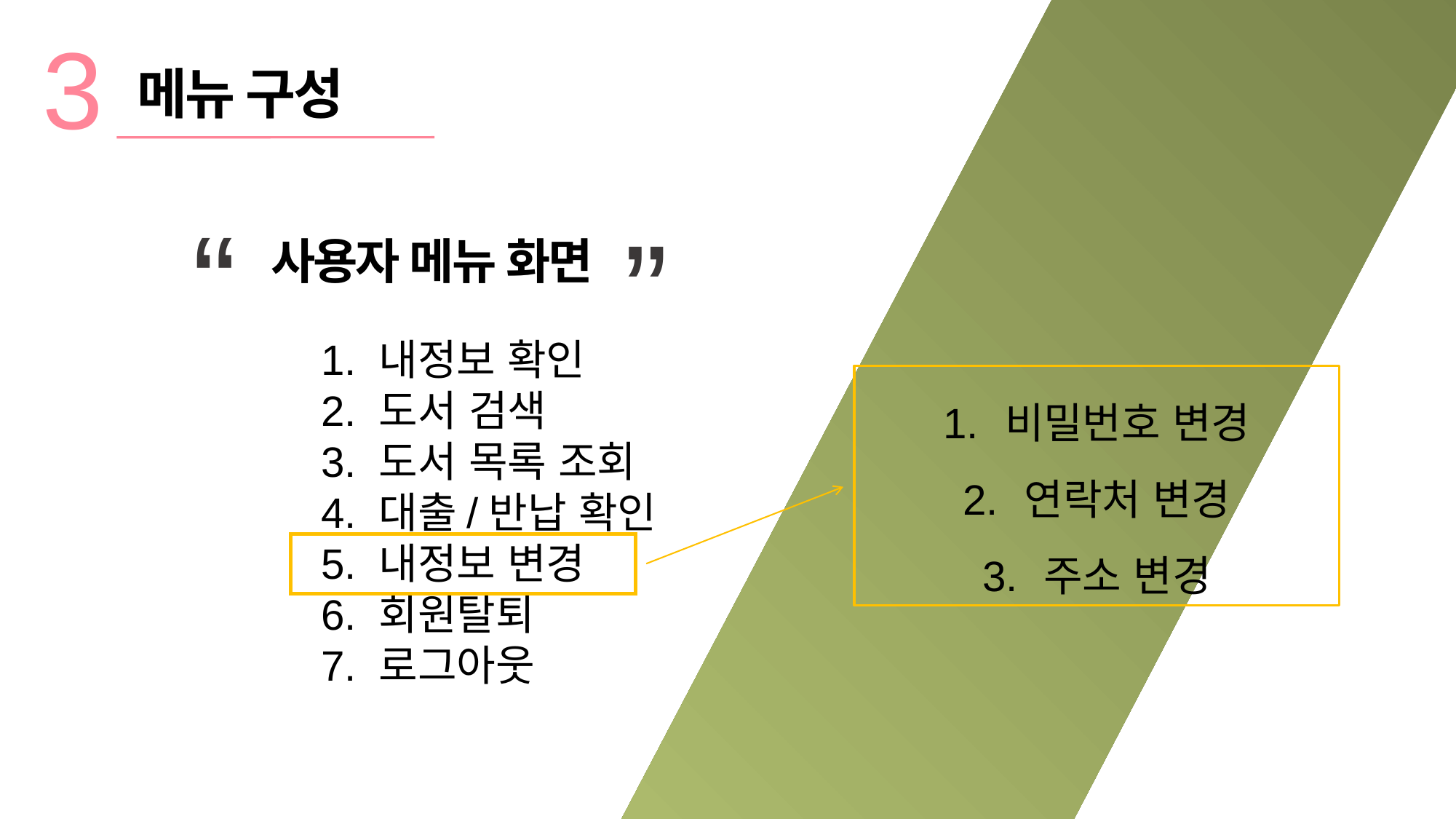

3
메뉴 구성
“
”
사용자 메뉴 화면
1. 내정보 확인
2. 도서 검색
3. 도서 목록 조회
4. 대출/반납 확인
5. 내정보 변경
6. 회원탈퇴
7. 로그아웃
비밀번호 변경
연락처 변경
주소 변경